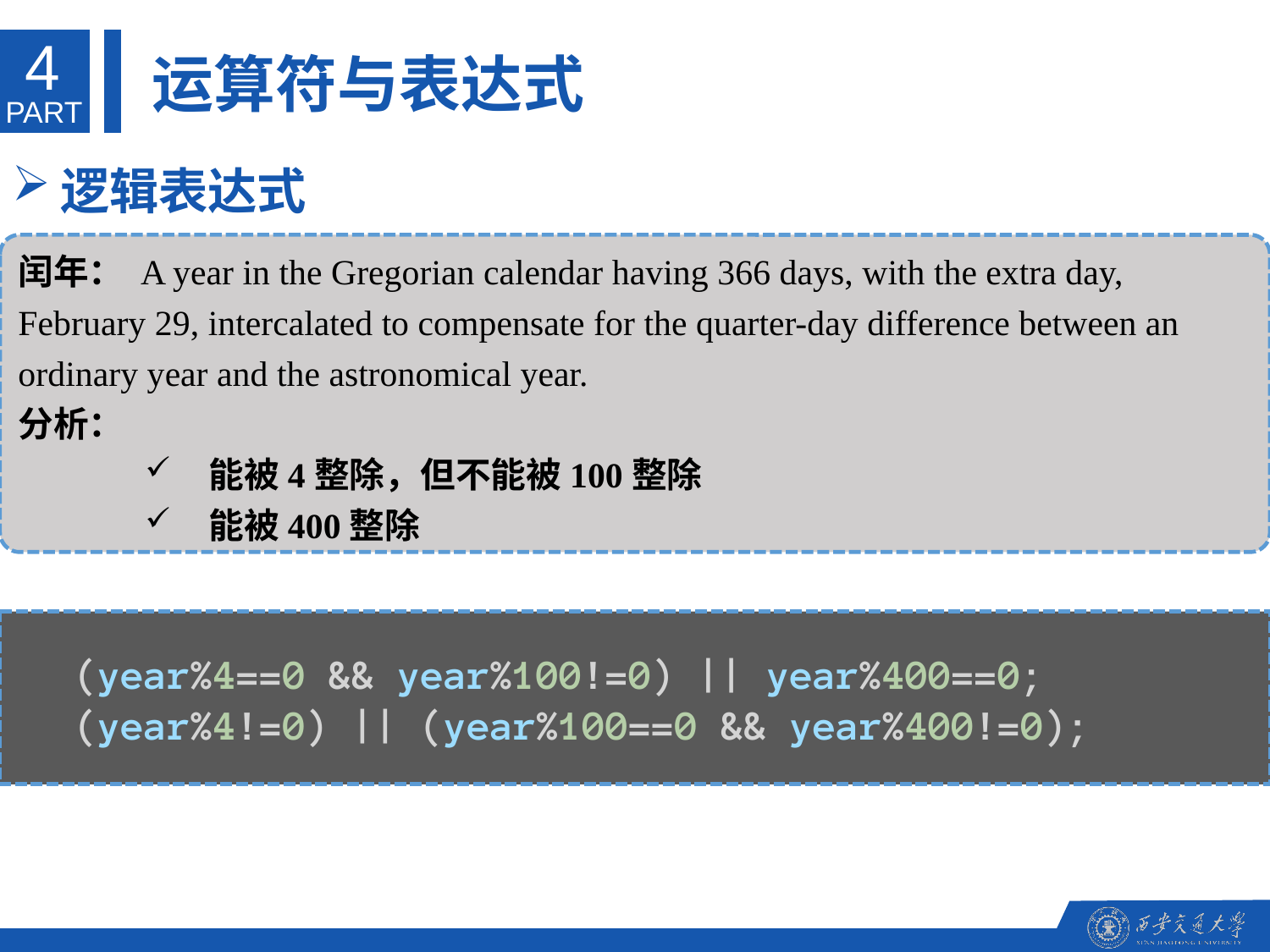

4
运算符与表达式
PART
逻辑表达式
闰年： A year in the Gregorian calendar having 366 days, with the extra day, February 29, intercalated to compensate for the quarter-day difference between an ordinary year and the astronomical year.
分析：
能被4整除，但不能被100整除
能被400整除
(year%4==0 && year%100!=0) || year%400==0;
(year%4!=0) || (year%100==0 && year%400!=0);